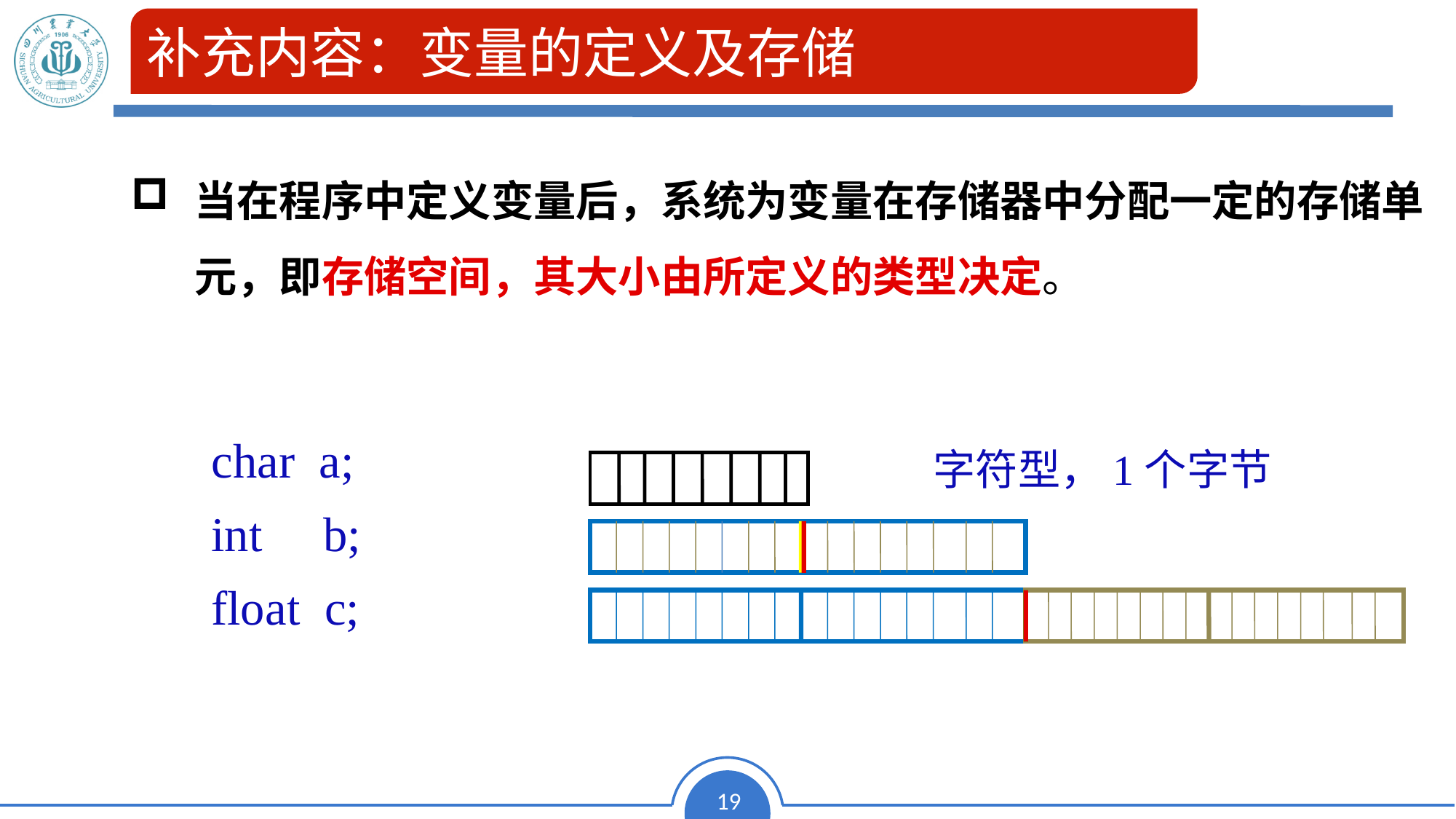

补充内容：变量的定义及存储
当在程序中定义变量后，系统为变量在存储器中分配一定的存储单元，即存储空间，其大小由所定义的类型决定。
char  a;
int     b;
float  c;
字符型，1个字节